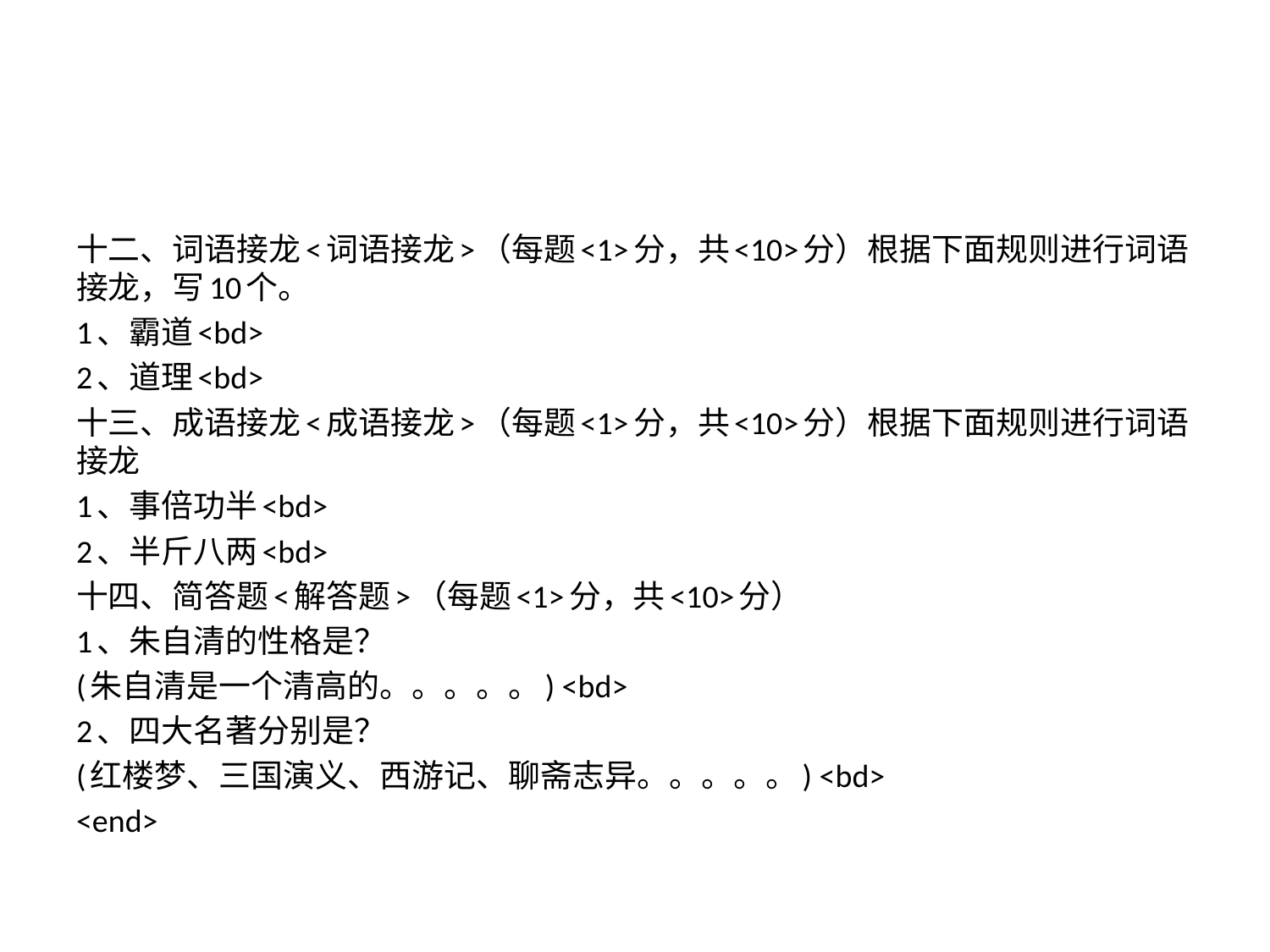

十二、词语接龙<词语接龙>（每题<1>分，共<10>分）根据下面规则进行词语接龙，写10个。
1、霸道<bd>
2、道理<bd>
十三、成语接龙<成语接龙>（每题<1>分，共<10>分）根据下面规则进行词语接龙
1、事倍功半<bd>
2、半斤八两<bd>
十四、简答题<解答题>（每题<1>分，共<10>分）
1、朱自清的性格是？
(朱自清是一个清高的。。。。。) <bd>
2、四大名著分别是？
(红楼梦、三国演义、西游记、聊斋志异。。。。。) <bd>
<end>